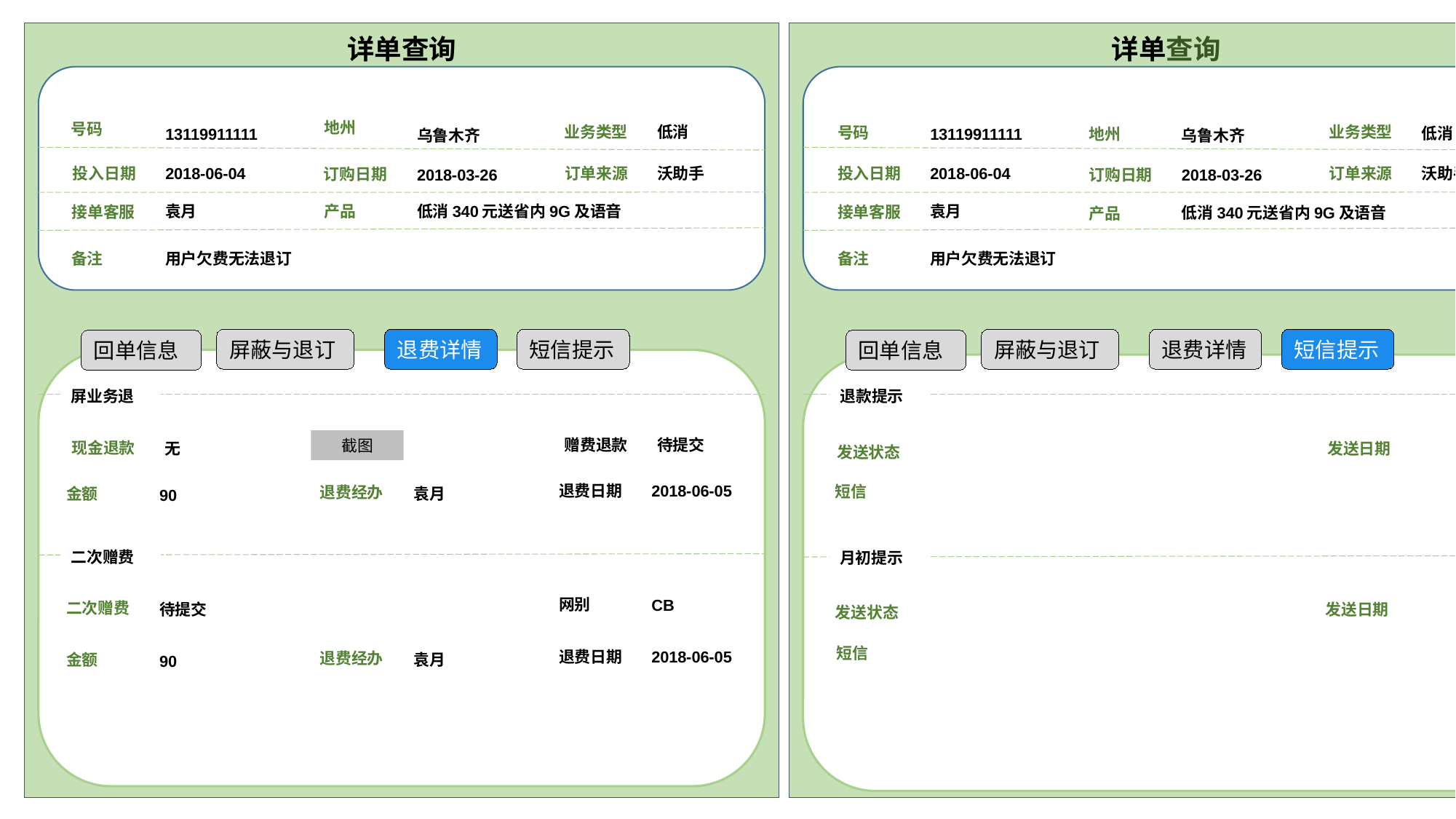

详单查询

地州
号码
业务类型
低消
13119911111
乌鲁木齐
投入日期
订单来源
沃助手
2018-06-04
订购日期
2018-03-26
产品
低消340元送省内9G及语音
袁月
接单客服
用户欠费无法退订
备注
屏蔽与退订
退费详情
短信提示
回单信息

屏业务退
赠费退款
待提交
现金退款
无
退费日期
2018-06-05
退费经办
金额
袁月
90
二次赠费
网别
CB
二次赠费
待提交
退费日期
2018-06-05
退费经办
金额
袁月
90

详单查询

业务类型
号码
低消
13119911111
地州
乌鲁木齐
订单来源
沃助手
投入日期
2018-06-04
订购日期
2018-03-26
袁月
接单客服
低消340元送省内9G及语音
产品
用户欠费无法退订
备注
屏蔽与退订
退费详情
短信提示
回单信息

退款提示
截图
发送日期
发送状态
短信
月初提示
发送日期
发送状态
短信